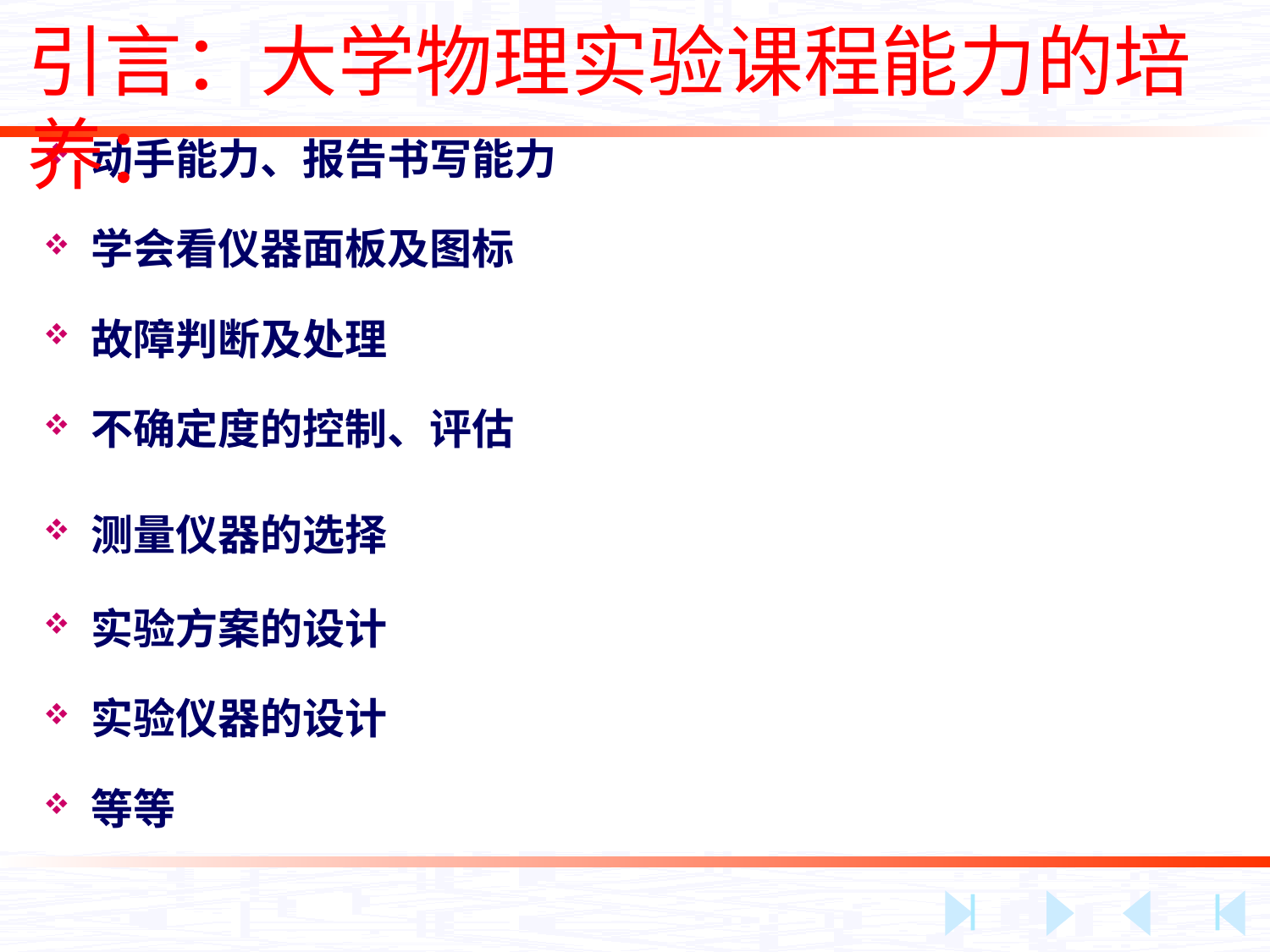

引言：大学物理实验课程能力的培养：
动手能力、报告书写能力
学会看仪器面板及图标
故障判断及处理
不确定度的控制、评估
测量仪器的选择
实验方案的设计
实验仪器的设计
等等